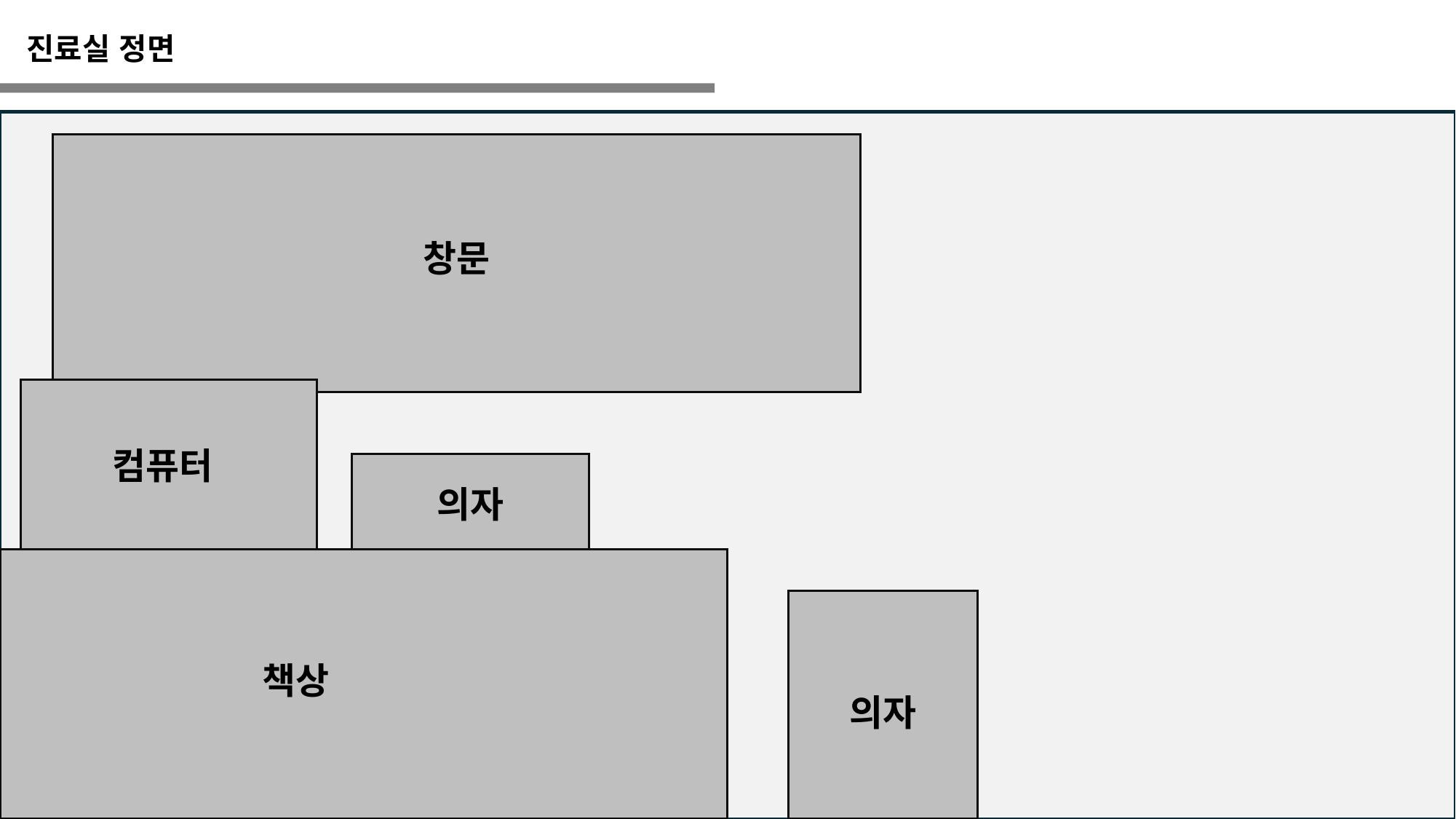

진료실 정면

창문

컴퓨터

의자

책상
의자